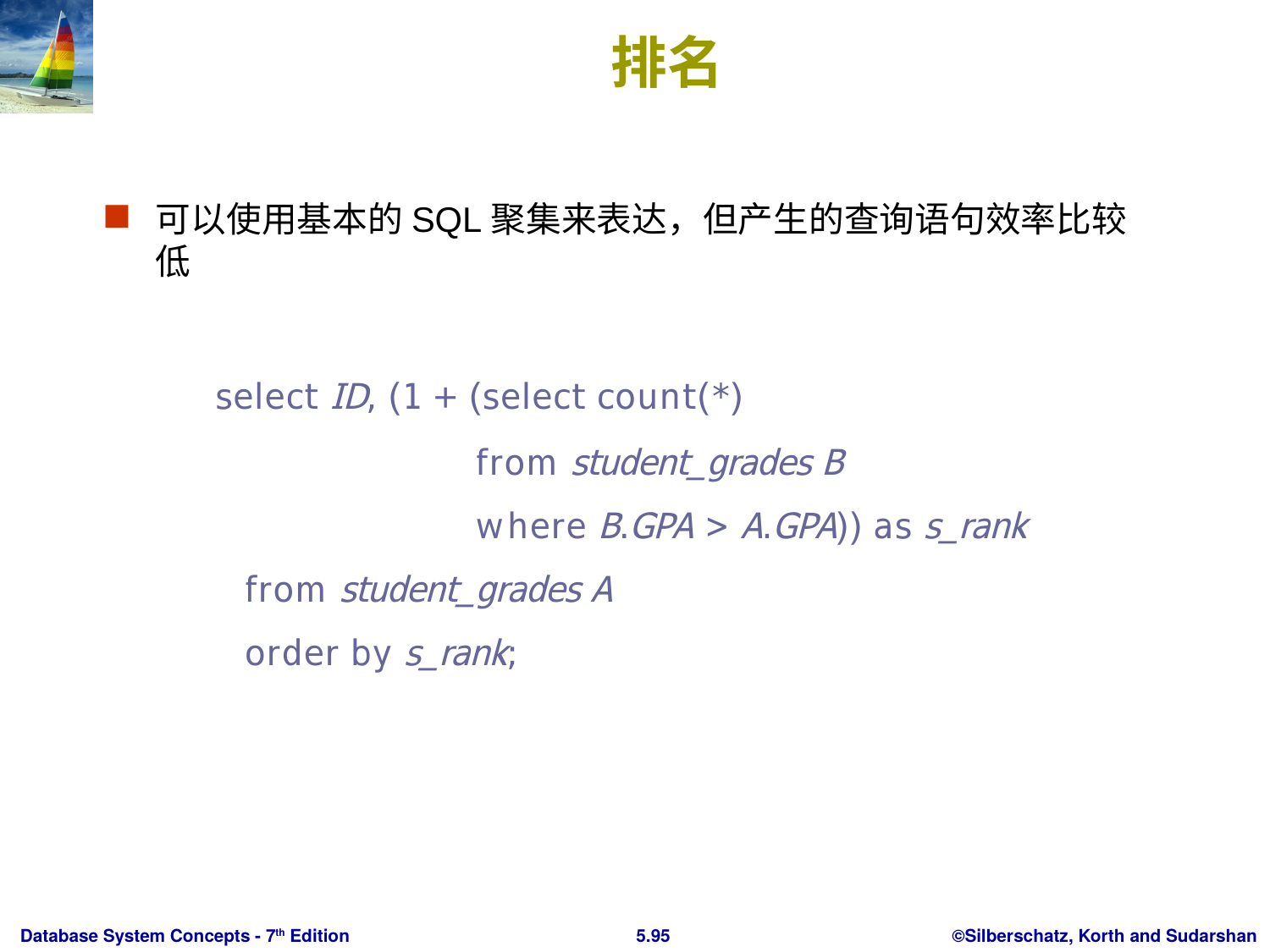

# 排名
可以使用基本的SQL聚集来表达，但产生的查询语句效率比较低
 select ID, (1 + (select count(*)
                         from student_grades B
                         where B.GPA > A.GPA)) as s_rank
    from student_grades A
    order by s_rank;